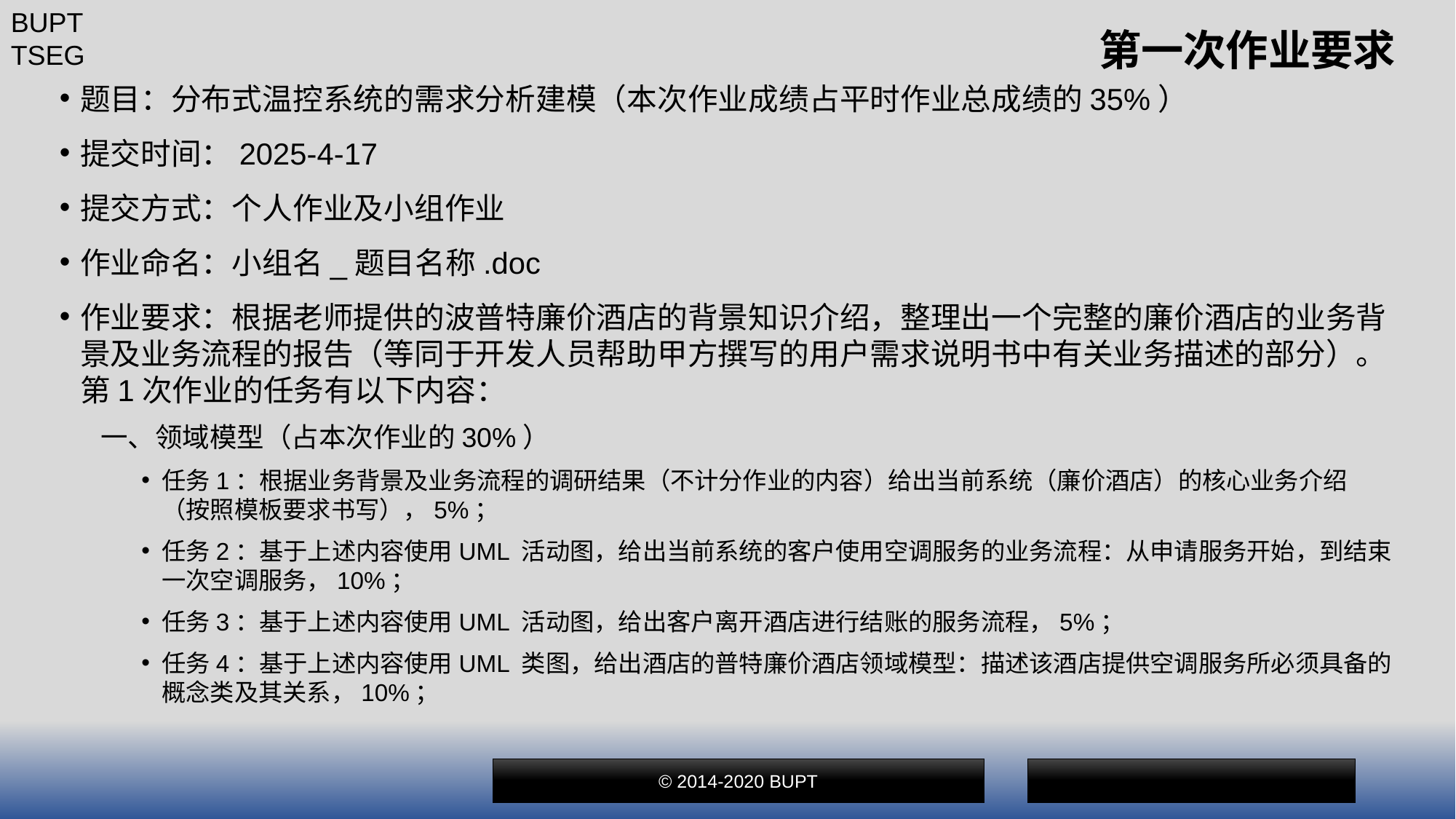

# 第一次作业要求
题目：分布式温控系统的需求分析建模（本次作业成绩占平时作业总成绩的35%）
提交时间：2025-4-17
提交方式：个人作业及小组作业
作业命名：小组名_题目名称.doc
作业要求：根据老师提供的波普特廉价酒店的背景知识介绍，整理出一个完整的廉价酒店的业务背景及业务流程的报告（等同于开发人员帮助甲方撰写的用户需求说明书中有关业务描述的部分）。第1次作业的任务有以下内容：
一、领域模型（占本次作业的30%）
任务1：根据业务背景及业务流程的调研结果（不计分作业的内容）给出当前系统（廉价酒店）的核心业务介绍（按照模板要求书写），5%；
任务2：基于上述内容使用UML 活动图，给出当前系统的客户使用空调服务的业务流程：从申请服务开始，到结束一次空调服务，10%；
任务3：基于上述内容使用UML 活动图，给出客户离开酒店进行结账的服务流程，5%；
任务4：基于上述内容使用UML 类图，给出酒店的普特廉价酒店领域模型：描述该酒店提供空调服务所必须具备的概念类及其关系，10%；

© 2014-2020 BUPT
1